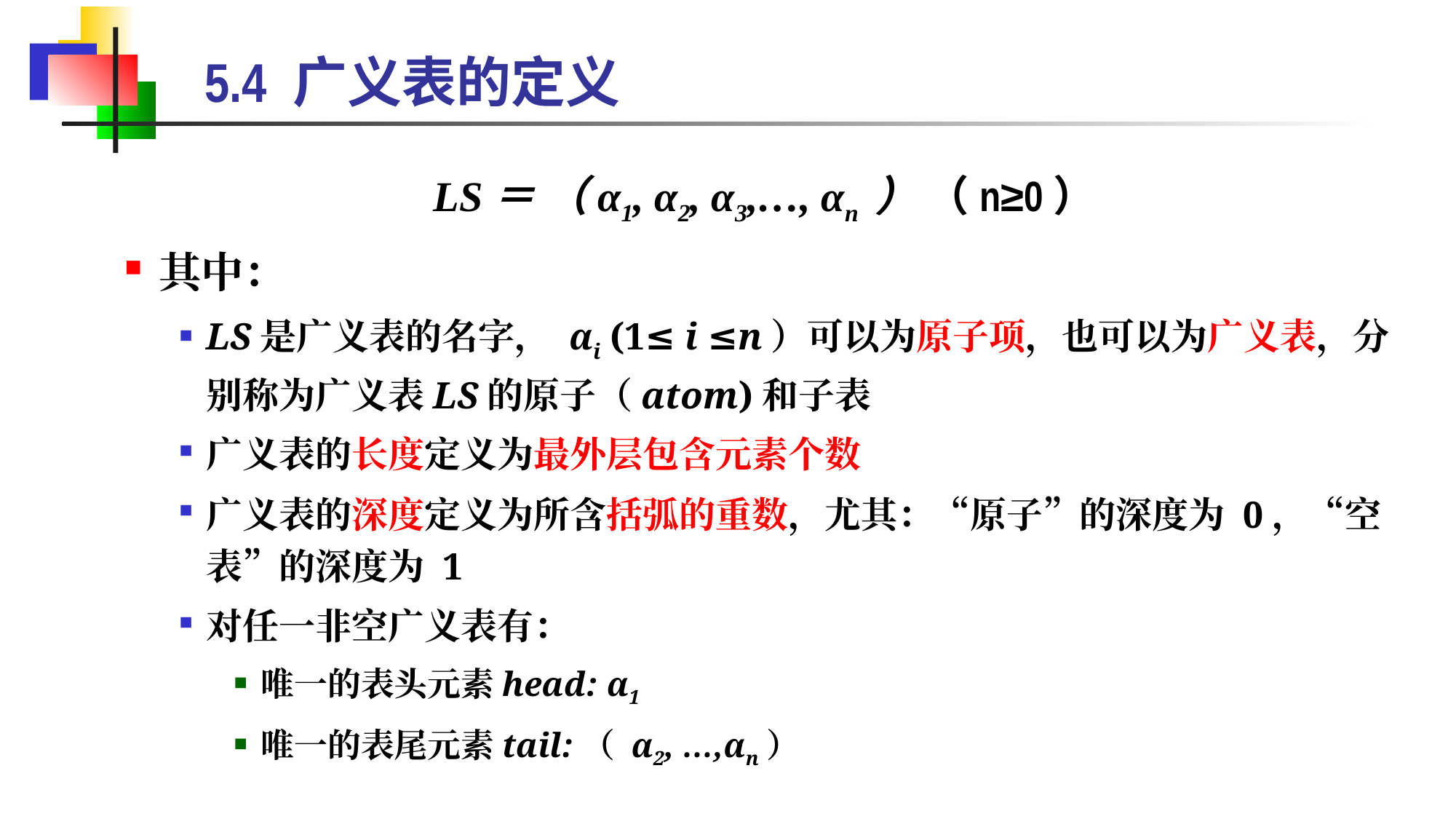

# 5.4 广义表的定义
LS＝ （α1, α2, α3,…, αn ） （n≥0）
其中：
LS是广义表的名字， αi (1≤ i ≤n）可以为原子项，也可以为广义表，分别称为广义表LS的原子（atom)和子表
广义表的长度定义为最外层包含元素个数
广义表的深度定义为所含括弧的重数，尤其：“原子”的深度为 0，“空表”的深度为 1
对任一非空广义表有：
唯一的表头元素head: α1
唯一的表尾元素tail:（ α2, …,αn）